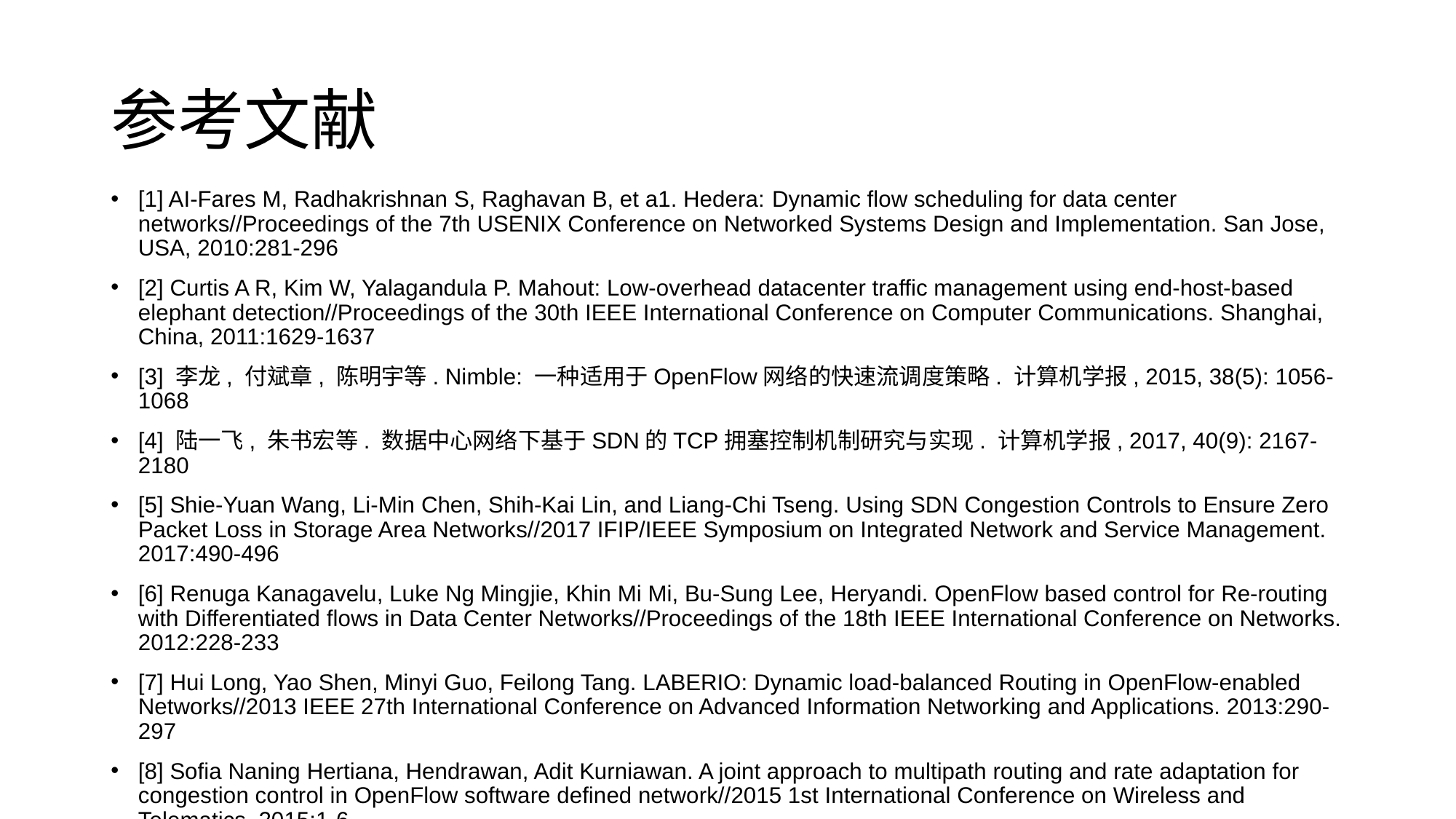

# 参考文献
[1] AI-Fares M, Radhakrishnan S, Raghavan B, et a1. Hedera: Dynamic flow scheduling for data center networks//Proceedings of the 7th USENIX Conference on Networked Systems Design and Implementation. San Jose, USA, 2010:281-296
[2] Curtis A R, Kim W, Yalagandula P. Mahout: Low-overhead datacenter traffic management using end-host-based elephant detection//Proceedings of the 30th IEEE International Conference on Computer Communications. Shanghai, China, 2011:1629-1637
[3] 李龙, 付斌章, 陈明宇等. Nimble: 一种适用于OpenFlow网络的快速流调度策略. 计算机学报, 2015, 38(5): 1056-1068
[4] 陆一飞, 朱书宏等. 数据中心网络下基于SDN的TCP拥塞控制机制研究与实现. 计算机学报, 2017, 40(9): 2167-2180
[5] Shie-Yuan Wang, Li-Min Chen, Shih-Kai Lin, and Liang-Chi Tseng. Using SDN Congestion Controls to Ensure Zero Packet Loss in Storage Area Networks//2017 IFIP/IEEE Symposium on Integrated Network and Service Management. 2017:490-496
[6] Renuga Kanagavelu, Luke Ng Mingjie, Khin Mi Mi, Bu-Sung Lee, Heryandi. OpenFlow based control for Re-routing with Differentiated flows in Data Center Networks//Proceedings of the 18th IEEE International Conference on Networks. 2012:228-233
[7] Hui Long, Yao Shen, Minyi Guo, Feilong Tang. LABERIO: Dynamic load-balanced Routing in OpenFlow-enabled Networks//2013 IEEE 27th International Conference on Advanced Information Networking and Applications. 2013:290-297
[8] Sofia Naning Hertiana, Hendrawan, Adit Kurniawan. A joint approach to multipath routing and rate adaptation for congestion control in OpenFlow software defined network//2015 1st International Conference on Wireless and Telematics. 2015:1-6